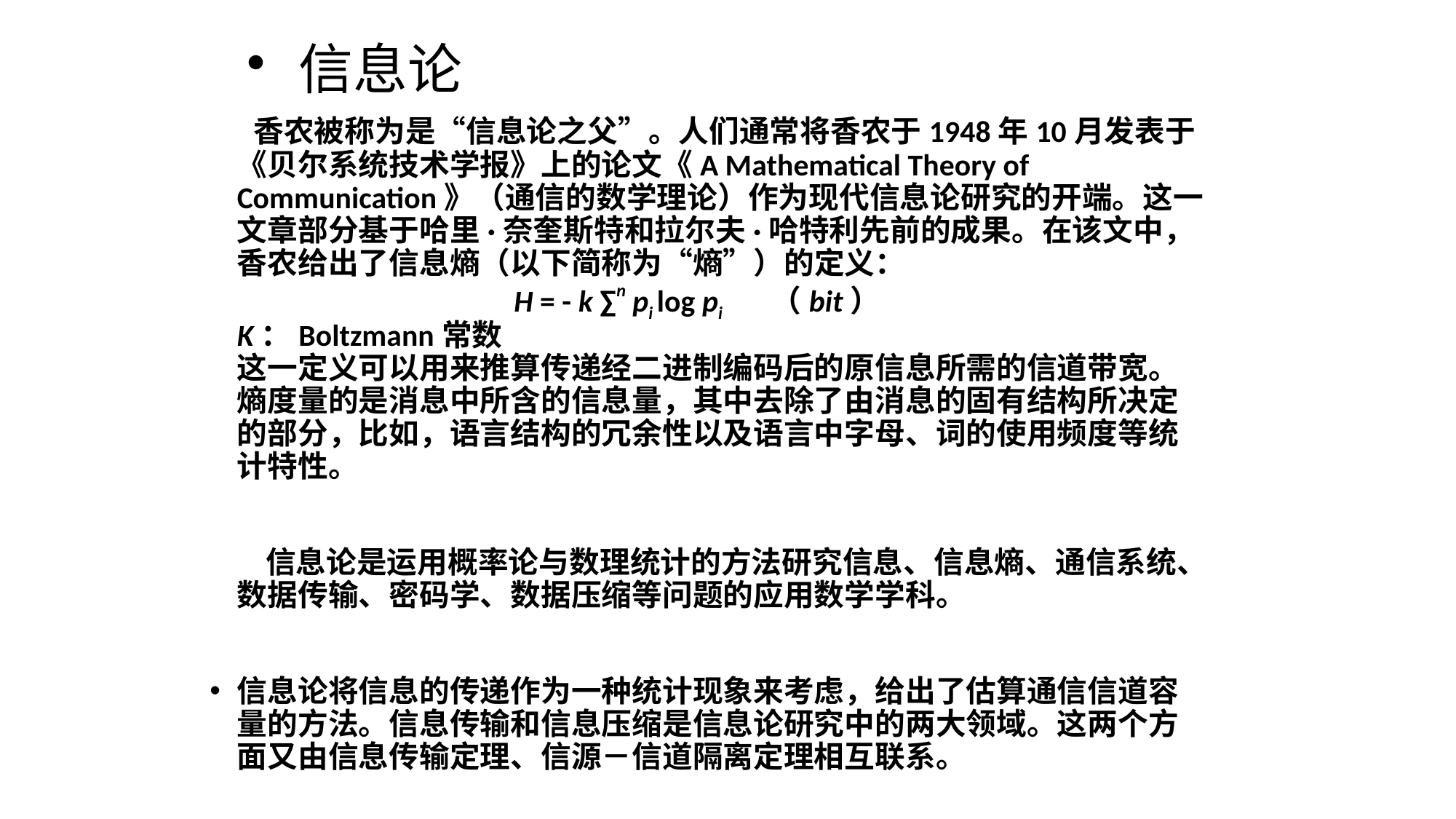

# 信息论
      香农被称为是“信息论之父”。人们通常将香农于1948年10月发表于《贝尔系统技术学报》上的论文《A Mathematical Theory of Communication》（通信的数学理论）作为现代信息论研究的开端。这一文章部分基于哈里·奈奎斯特和拉尔夫·哈特利先前的成果。在该文中，香农给出了信息熵（以下简称为“熵”）的定义：
                                       H = - k ∑n pi log pi      （bit）
K：Boltzmann常数
这一定义可以用来推算传递经二进制编码后的原信息所需的信道带宽。熵度量的是消息中所含的信息量，其中去除了由消息的固有结构所决定的部分，比如，语言结构的冗余性以及语言中字母、词的使用频度等统计特性。

       信息论是运用概率论与数理统计的方法研究信息、信息熵、通信系统、数据传输、密码学、数据压缩等问题的应用数学学科。

信息论将信息的传递作为一种统计现象来考虑，给出了估算通信信道容量的方法。信息传输和信息压缩是信息论研究中的两大领域。这两个方面又由信息传输定理、信源－信道隔离定理相互联系。